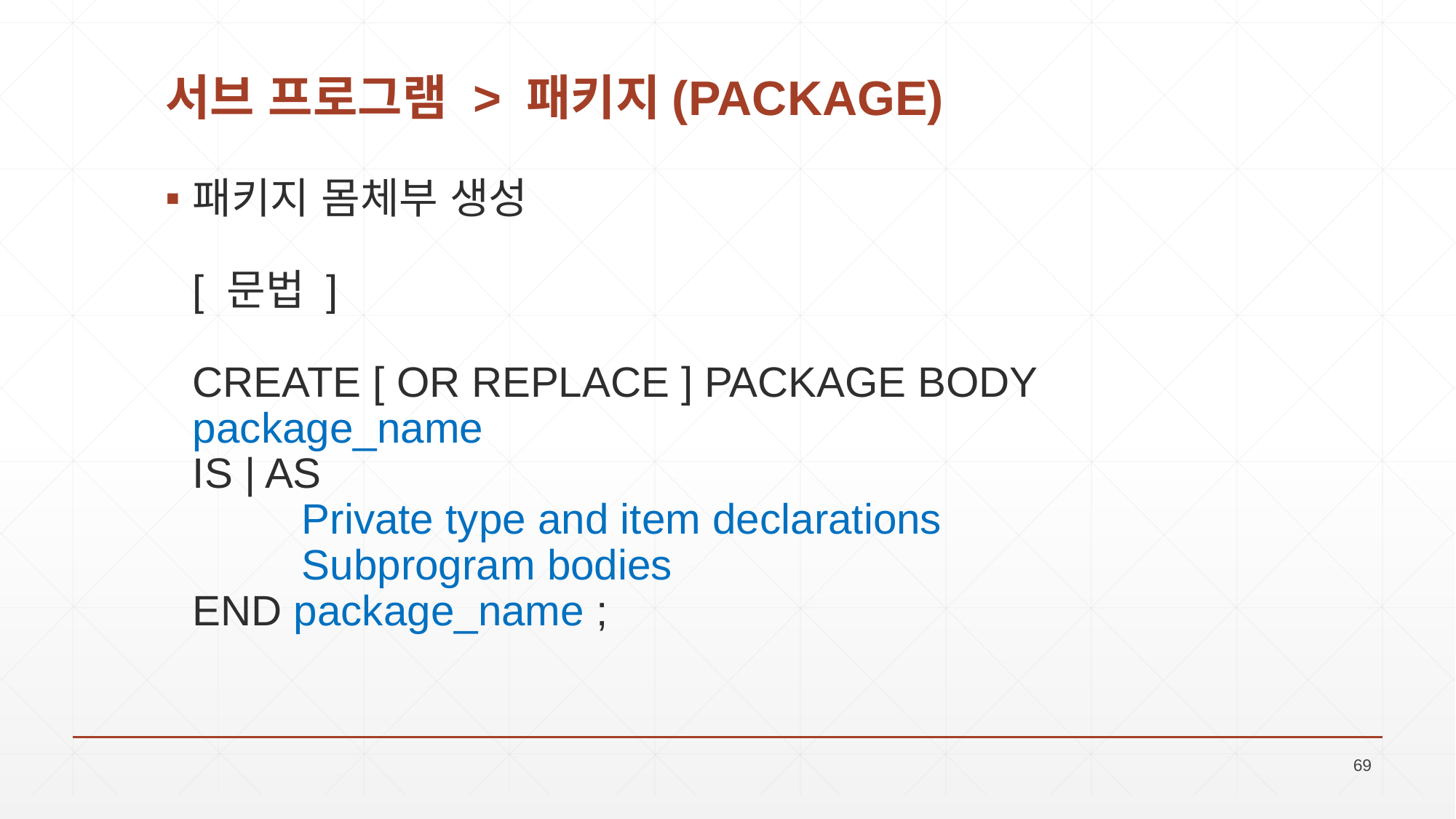

# 서브 프로그램 > 패키지(PACKAGE)
패키지 몸체부 생성
[ 문법 ]
CREATE [ OR REPLACE ] PACKAGE BODY package_name
IS | AS
	Private type and item declarations
	Subprogram bodies
END package_name ;
69